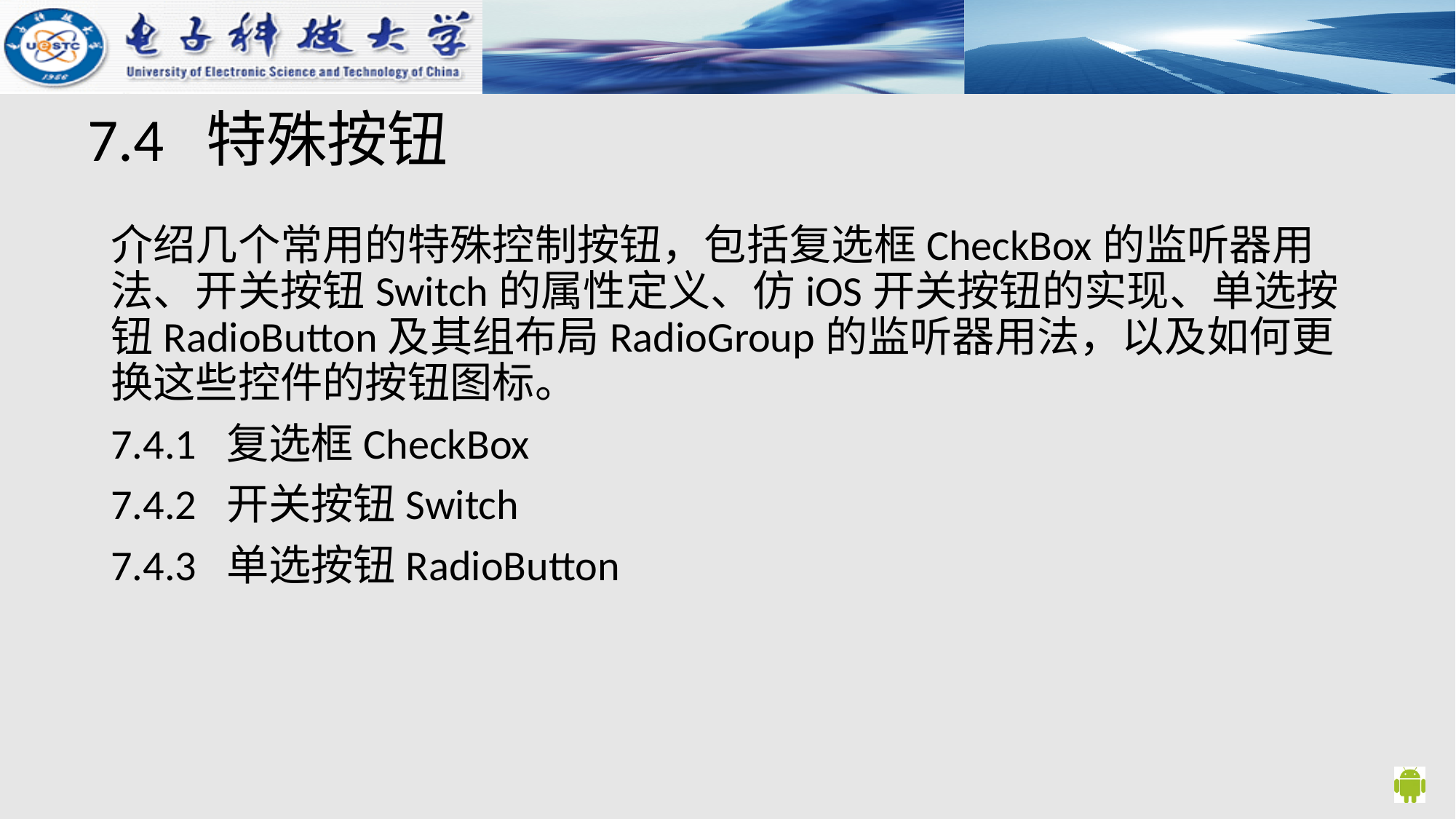

# 7.4  特殊按钮
介绍几个常用的特殊控制按钮，包括复选框CheckBox的监听器用法、开关按钮Switch的属性定义、仿iOS开关按钮的实现、单选按钮RadioButton及其组布局RadioGroup的监听器用法，以及如何更换这些控件的按钮图标。
7.4.1  复选框CheckBox
7.4.2  开关按钮Switch
7.4.3  单选按钮RadioButton